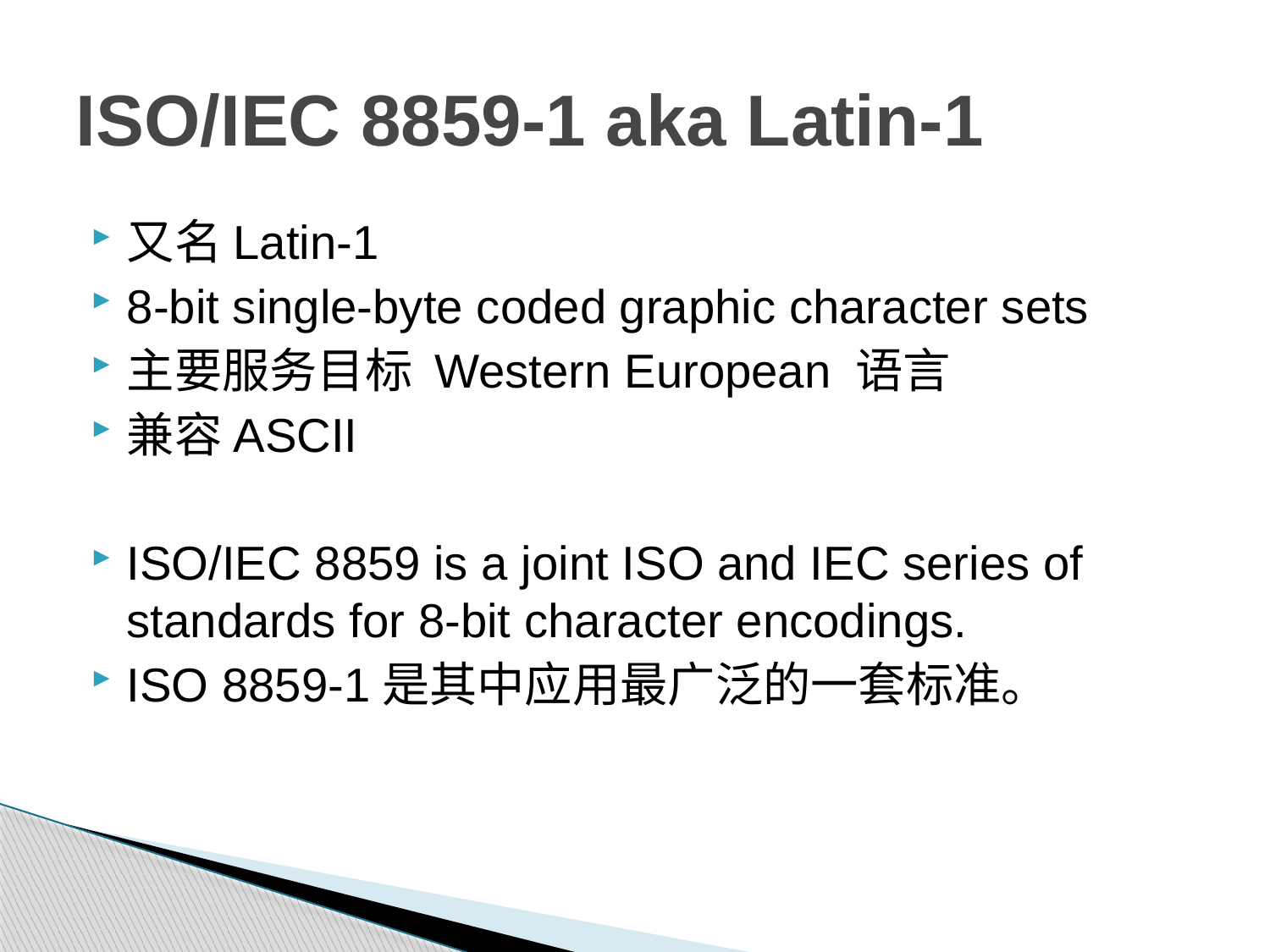

# ISO/IEC 8859-1 aka Latin-1
又名Latin-1
8-bit single-byte coded graphic character sets
主要服务目标 Western European 语言
兼容ASCII

ISO/IEC 8859 is a joint ISO and IEC series of standards for 8-bit character encodings.
ISO 8859-1是其中应用最广泛的一套标准。